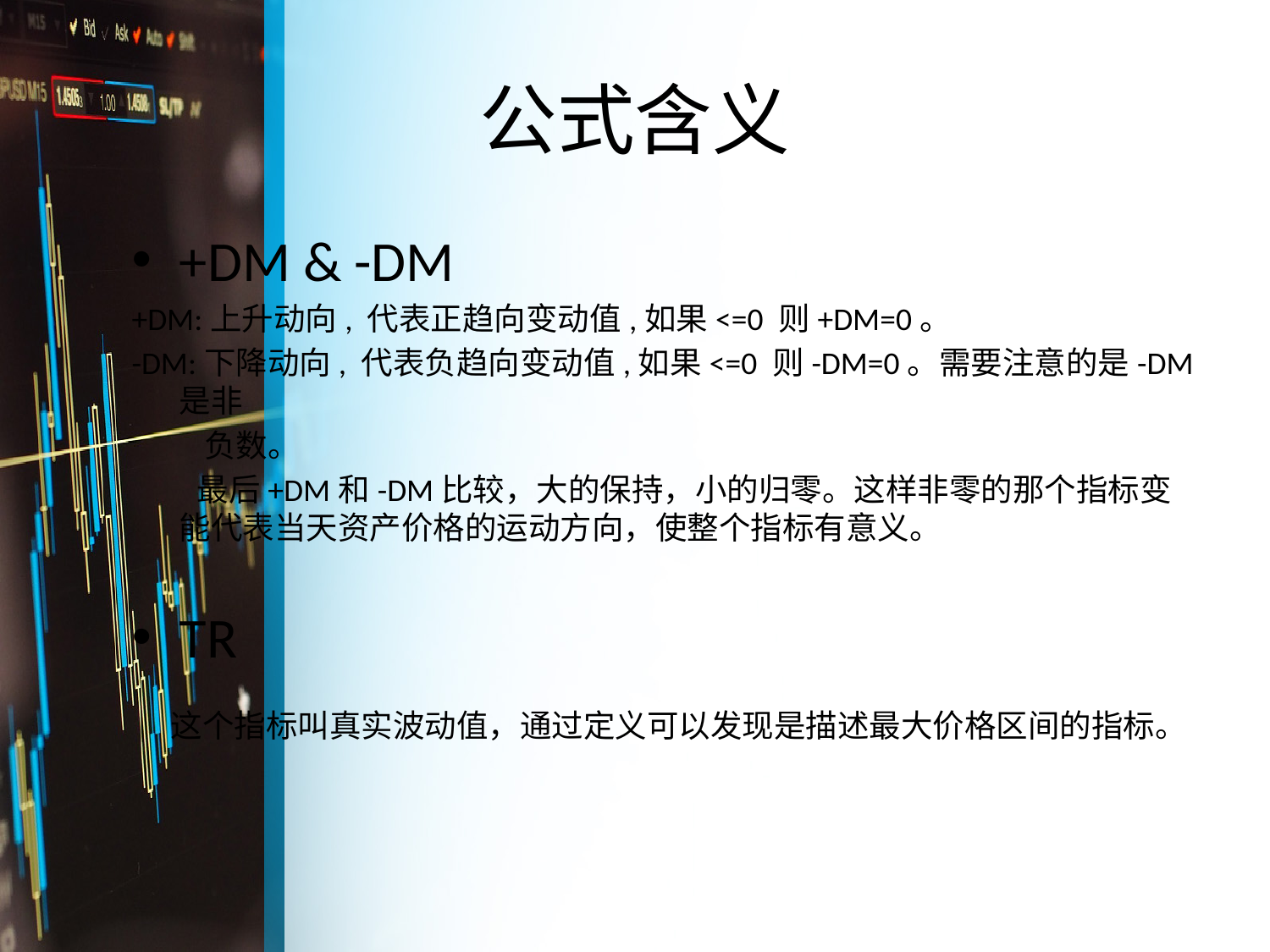

# 公式含义
+DM & -DM
+DM:上升动向, 代表正趋向变动值,如果<=0 则+DM=0。
-DM:下降动向, 代表负趋向变动值,如果<=0 则-DM=0。需要注意的是-DM是非
         负数。
        最后+DM和-DM比较，大的保持，小的归零。这样非零的那个指标变能代表当天资产价格的运动方向，使整个指标有意义。

TR
  这个指标叫真实波动值，通过定义可以发现是描述最大价格区间的指标。